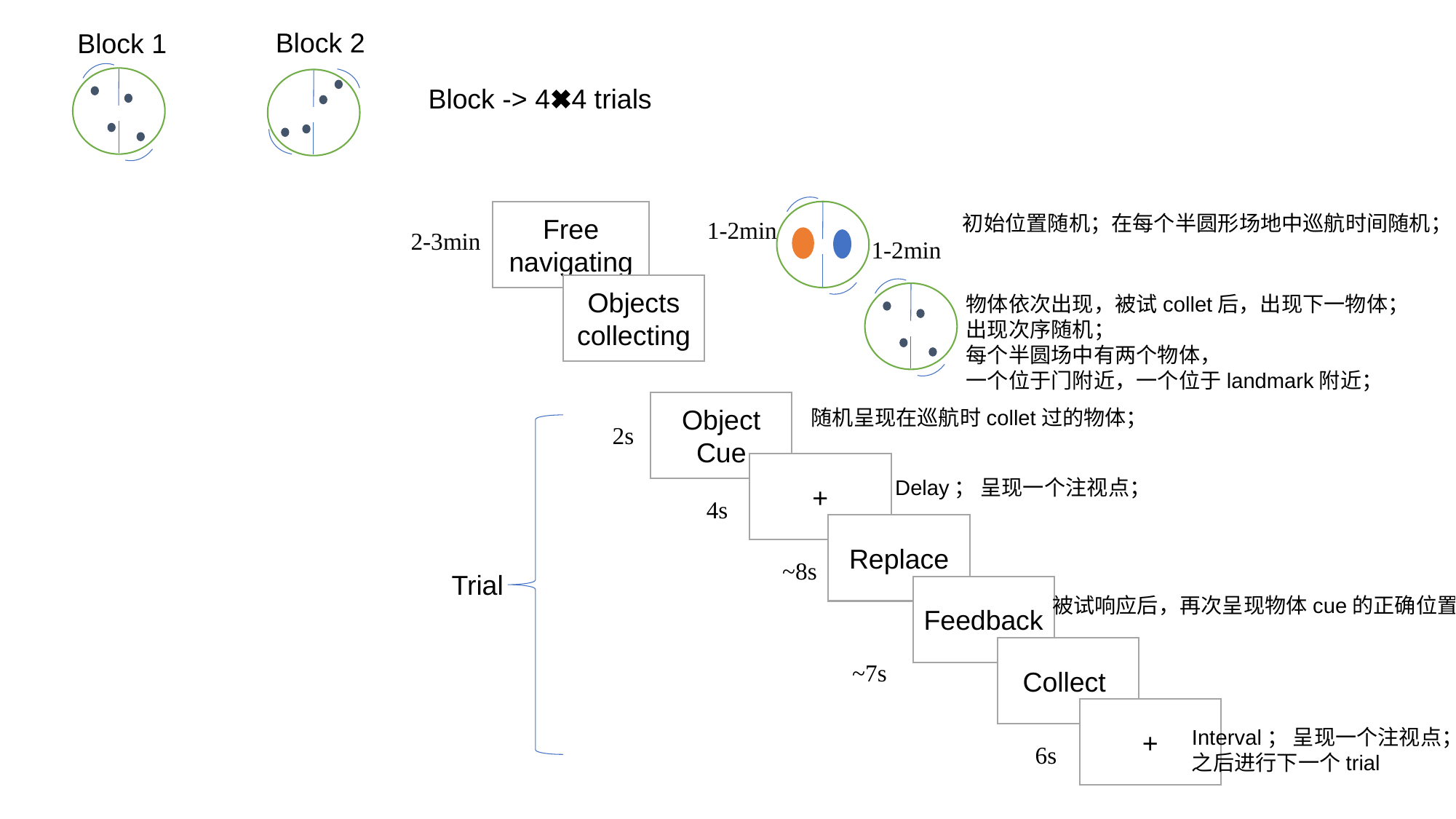

Block 2
Block 1

Block -> 4✖️4 trials

Free navigating
初始位置随机；在每个半圆形场地中巡航时间随机；
1-2min
2-3min
1-2min
Objects collecting

物体依次出现，被试collet后，出现下一物体；
出现次序随机；
每个半圆场中有两个物体，
一个位于门附近，一个位于landmark附近；
Object Cue
随机呈现在巡航时collet过的物体；

2s
+
Delay； 呈现一个注视点；
4s
Replace
~8s
Trial
Feedback
被试响应后，再次呈现物体cue的正确位置
Collect
~7s
+
Interval； 呈现一个注视点；
之后进行下一个trial
6s